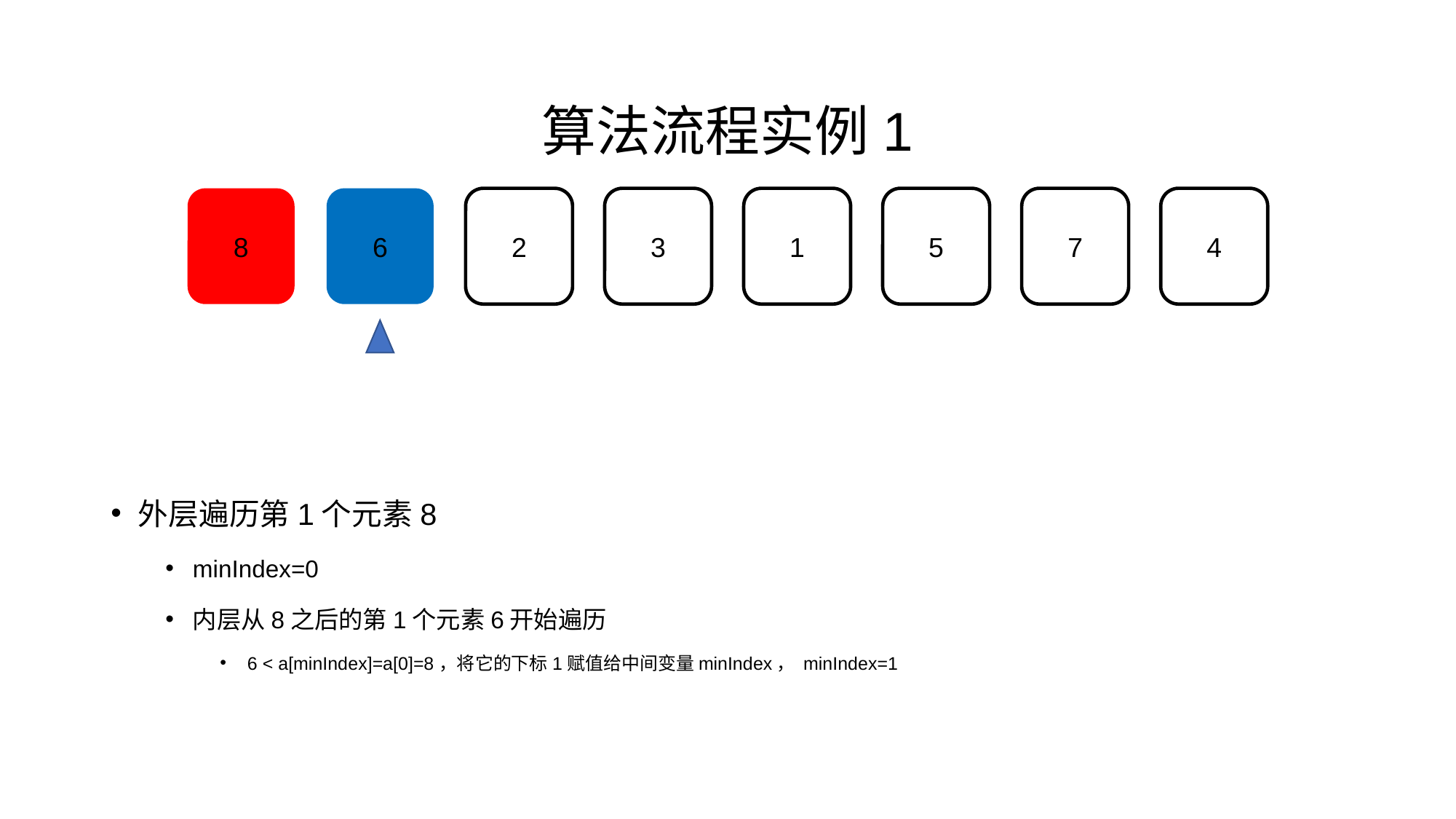

# 算法流程实例1
8
6
2
3
1
5
7
4

外层遍历第1个元素8
minIndex=0
内层从8之后的第1个元素6开始遍历
6 < a[minIndex]=a[0]=8，将它的下标1赋值给中间变量minIndex， minIndex=1